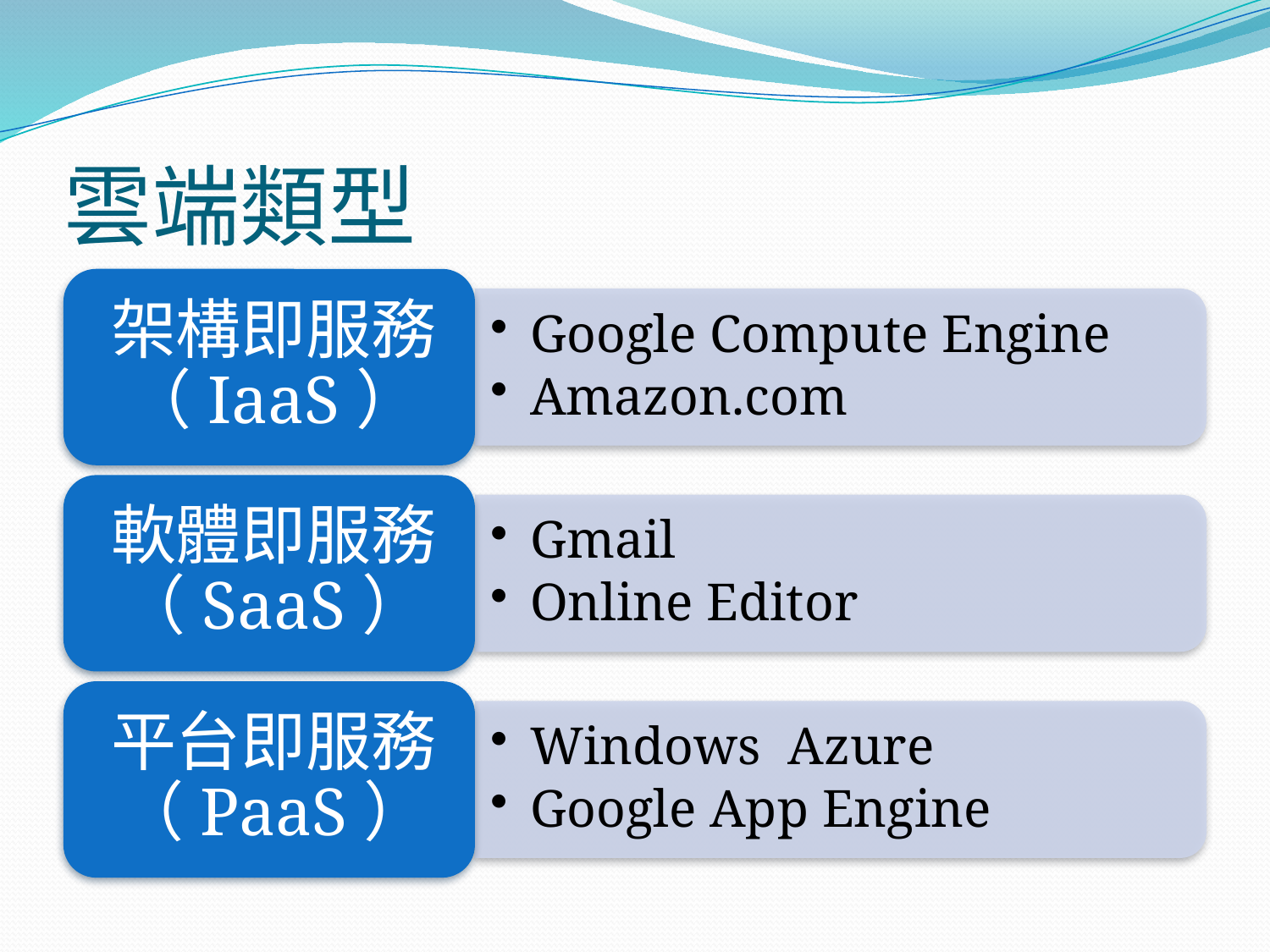

# 雲端類型
Google Compute Engine
Amazon.com
架構即服務（IaaS）
Gmail
Online Editor
軟體即服務（SaaS）
Windows  Azure
Google App Engine
平台即服務（PaaS）